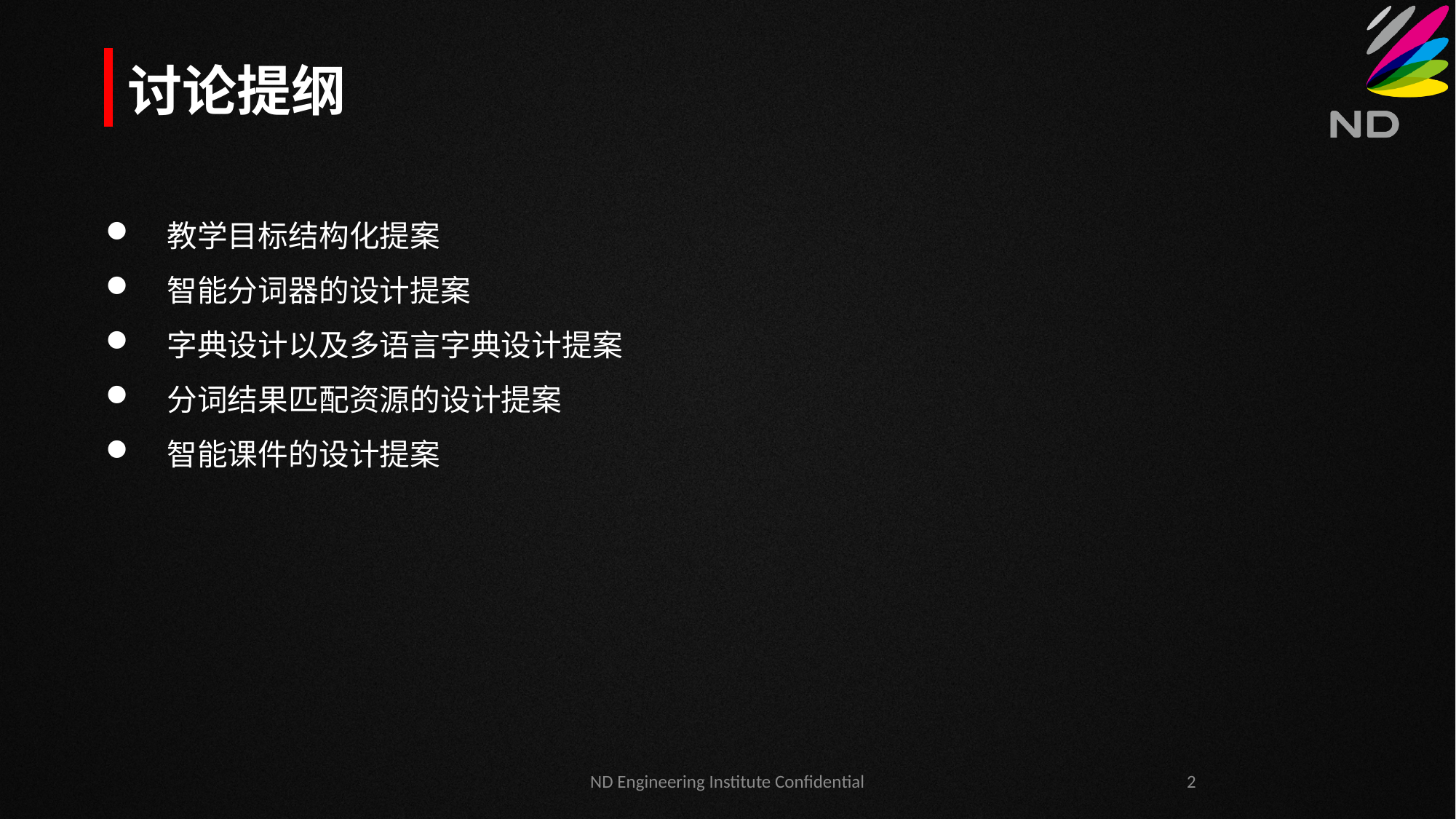

讨论提纲
教学目标结构化提案
智能分词器的设计提案
字典设计以及多语言字典设计提案
分词结果匹配资源的设计提案
智能课件的设计提案
ND Engineering Institute Confidential
2